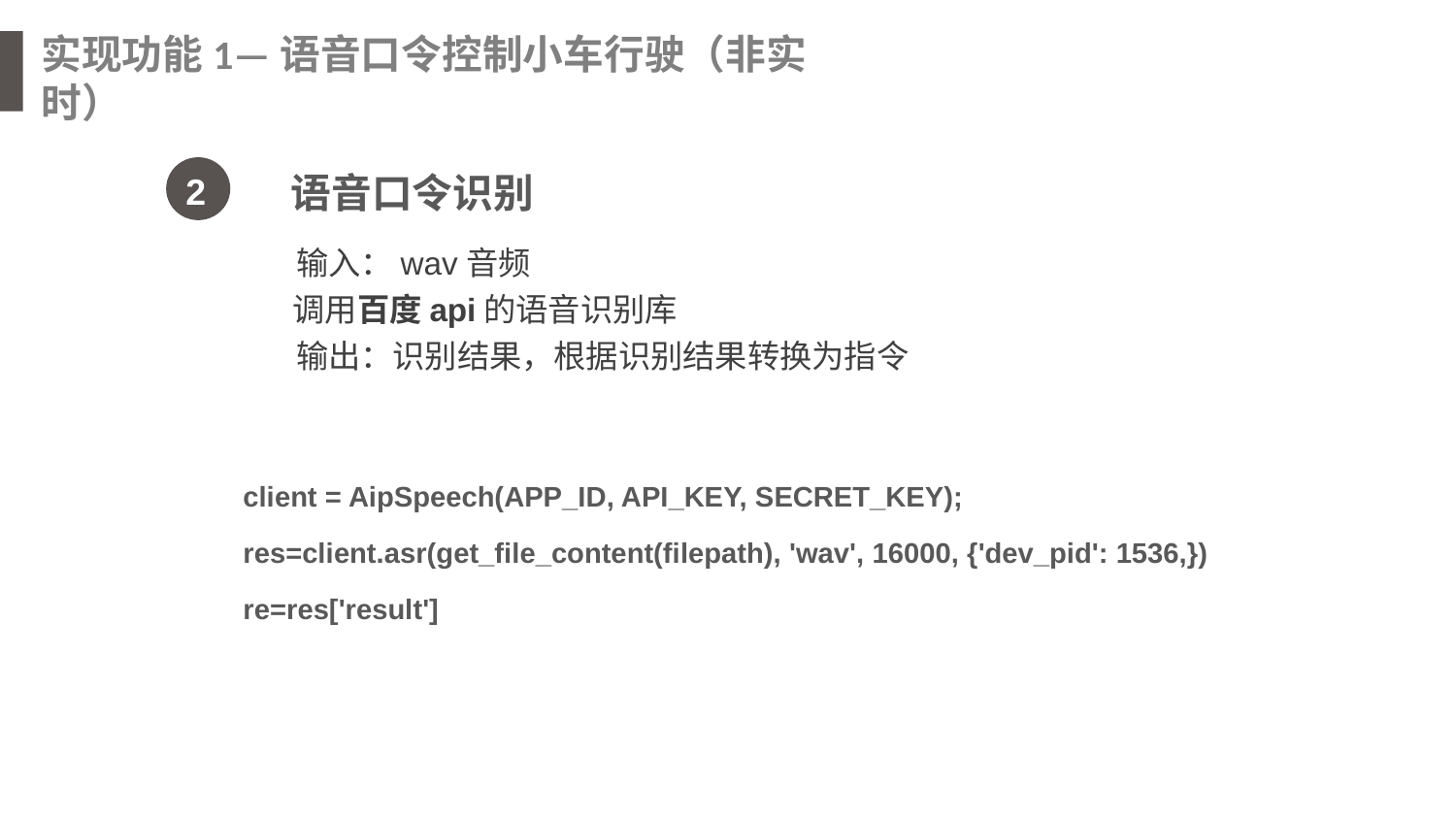

实现功能1—语音口令控制小车行驶（非实时）

  语音口令识别
2

  输入：wav音频
  调用百度api的语音识别库
  输出：识别结果，根据识别结果转换为指令
 client = AipSpeech(APP_ID, API_KEY, SECRET_KEY);
 res=client.asr(get_file_content(filepath), 'wav', 16000, {'dev_pid': 1536,})
 re=res['result']